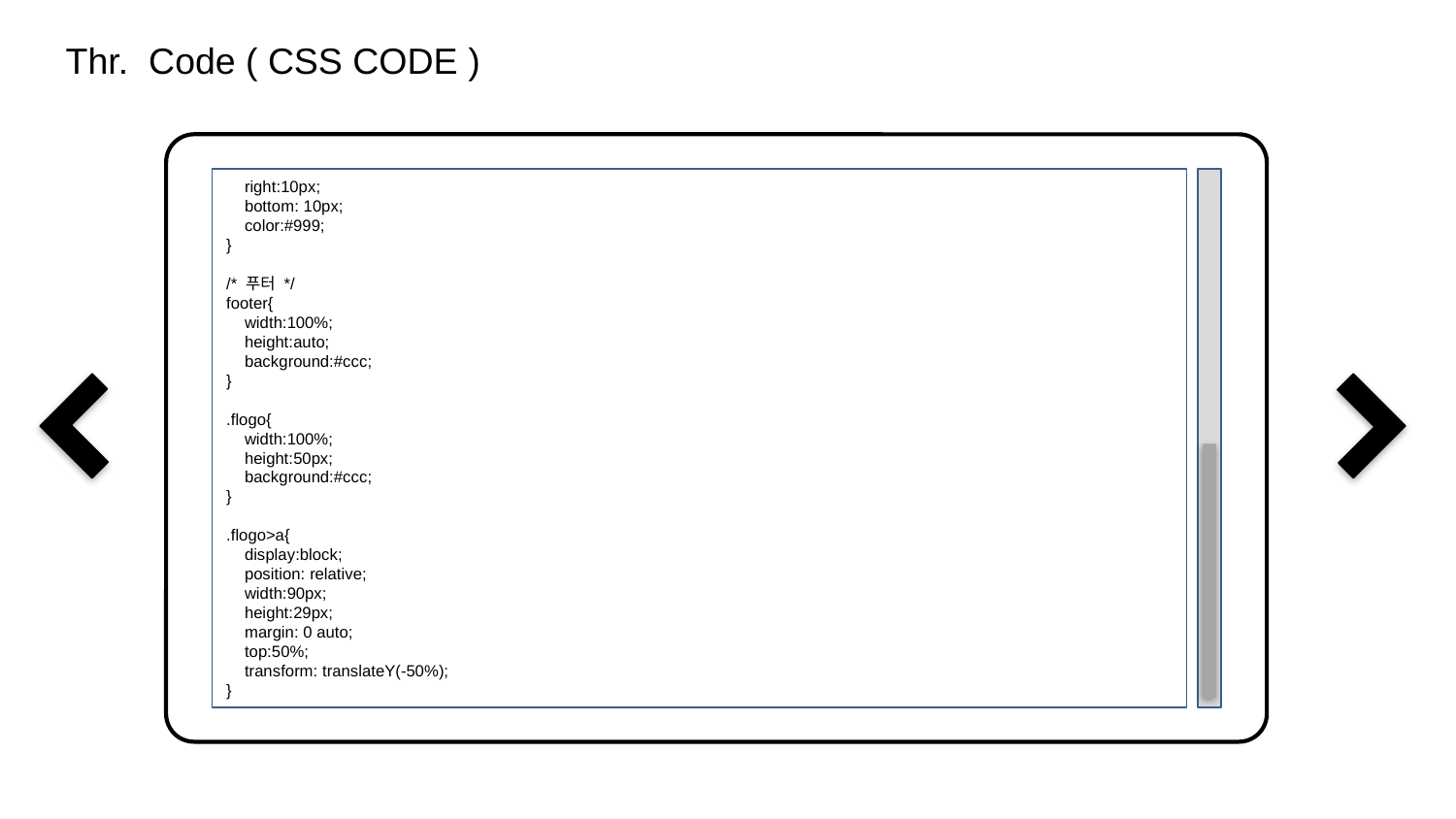

Thr.  Code ( CSS CODE )

    right:10px;
    bottom: 10px;
    color:#999;
}
/* 푸터 */
footer{
    width:100%;
    height:auto;
    background:#ccc;
}
.flogo{
    width:100%;
    height:50px;
    background:#ccc;
}
.flogo>a{
    display:block;
    position: relative;
    width:90px;
    height:29px;
    margin: 0 auto;
    top:50%;
    transform: translateY(-50%);
}